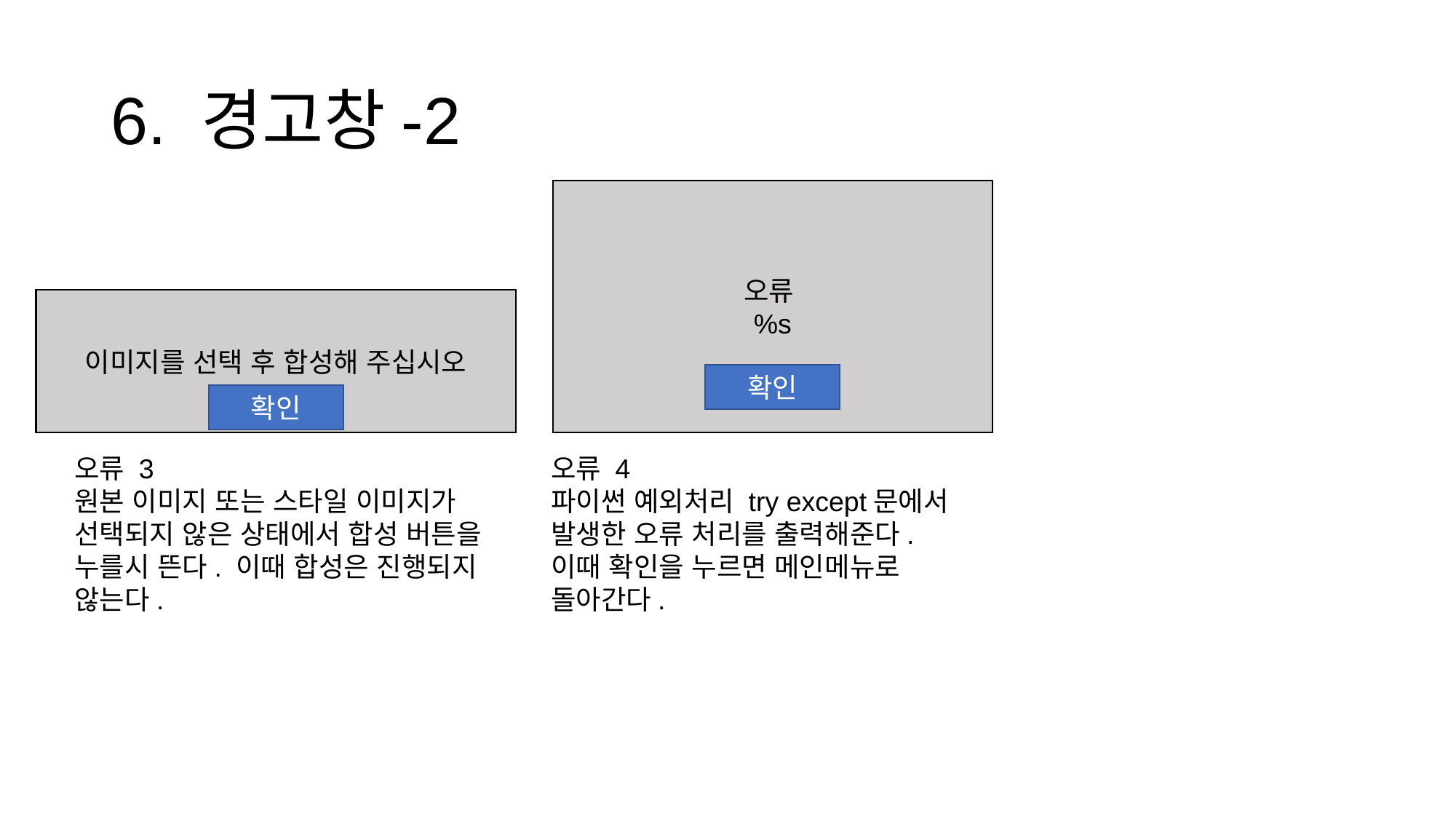

# 6. 경고창-2
오류
%s
이미지를 선택 후 합성해 주십시오
확인
확인
오류 3
오류 4
원본 이미지 또는 스타일 이미지가 선택되지 않은 상태에서 합성 버튼을 누를시 뜬다. 이때 합성은 진행되지 않는다.
파이썬 예외처리 try except문에서 발생한 오류 처리를 출력해준다.
이때 확인을 누르면 메인메뉴로 돌아간다.